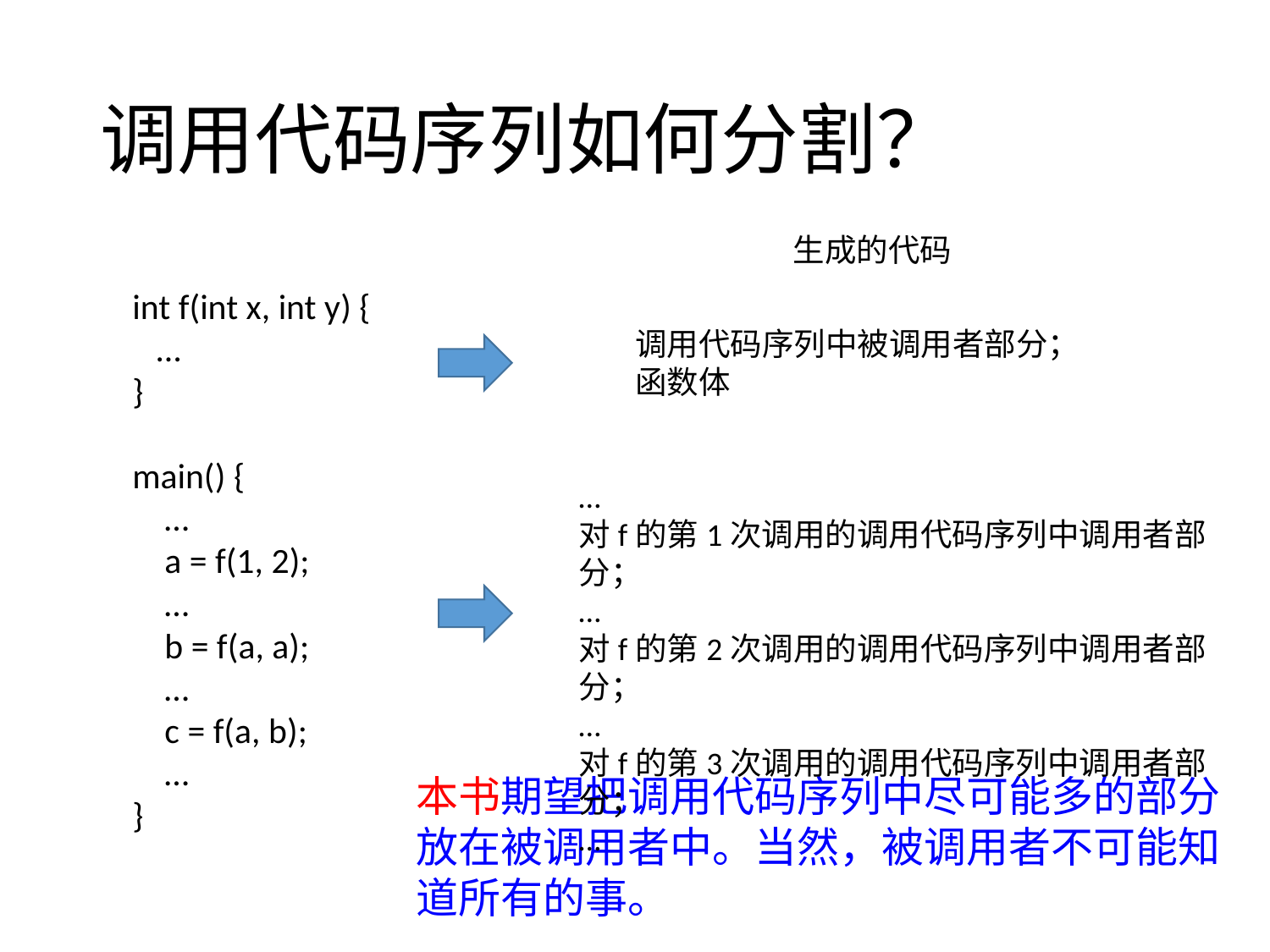

# 调用代码序列如何分割？
生成的代码
int f(int x, int y) {
   …
}

main() {
    …
    a = f(1, 2);
    …
    b = f(a, a);
    …
    c = f(a, b);
    …
}
调用代码序列中被调用者部分；
函数体

…
对f的第1次调用的调用代码序列中调用者部分；
…
对f的第2次调用的调用代码序列中调用者部分；
…
对f的第3次调用的调用代码序列中调用者部分；
…

本书期望把调用代码序列中尽可能多的部分放在被调用者中。当然，被调用者不可能知道所有的事。